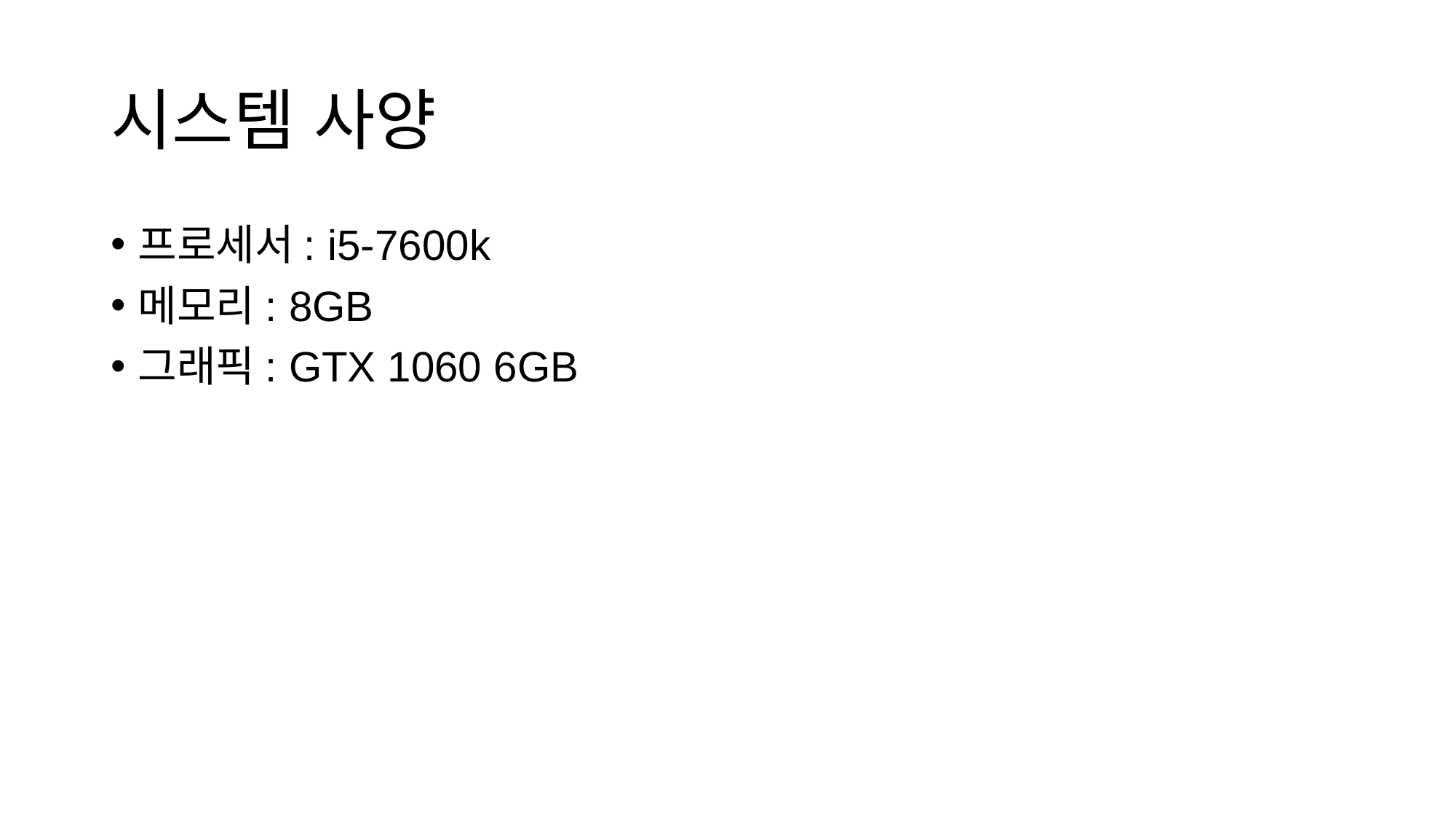

# 시스템 사양
프로세서: i5-7600k
메모리: 8GB
그래픽: GTX 1060 6GB